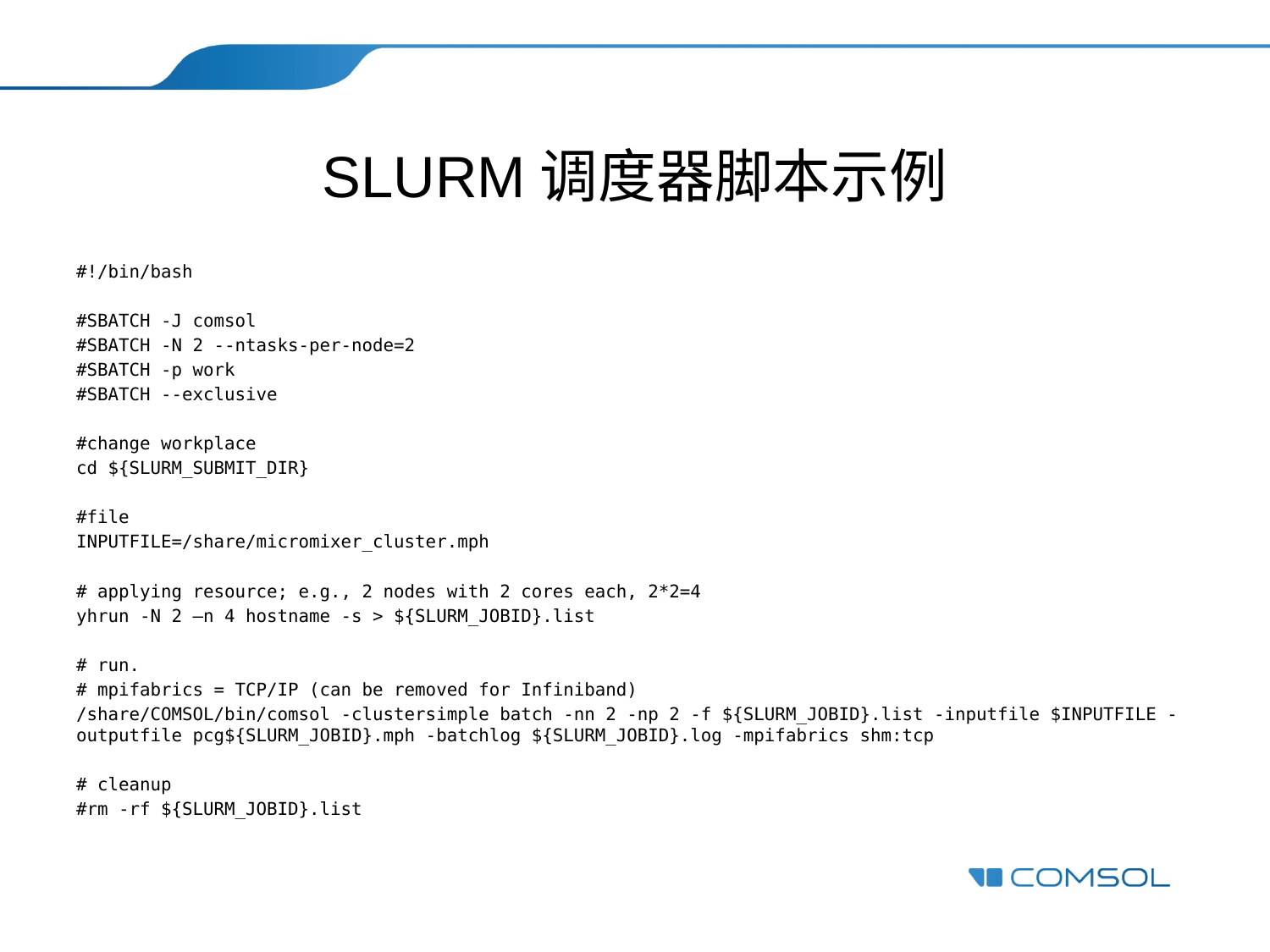

# SLURM调度器脚本示例
#!/bin/bash

#SBATCH -J comsol
#SBATCH -N 2 --ntasks-per-node=2
#SBATCH -p work
#SBATCH --exclusive

#change workplace
cd ${SLURM_SUBMIT_DIR}

#file
INPUTFILE=/share/micromixer_cluster.mph

# applying resource; e.g., 2 nodes with 2 cores each, 2*2=4
yhrun -N 2 –n 4 hostname -s > ${SLURM_JOBID}.list

# run.
# mpifabrics = TCP/IP (can be removed for Infiniband)
/share/COMSOL/bin/comsol -clustersimple batch -nn 2 -np 2 -f ${SLURM_JOBID}.list -inputfile $INPUTFILE -outputfile pcg${SLURM_JOBID}.mph -batchlog ${SLURM_JOBID}.log -mpifabrics shm:tcp

# cleanup
#rm -rf ${SLURM_JOBID}.list